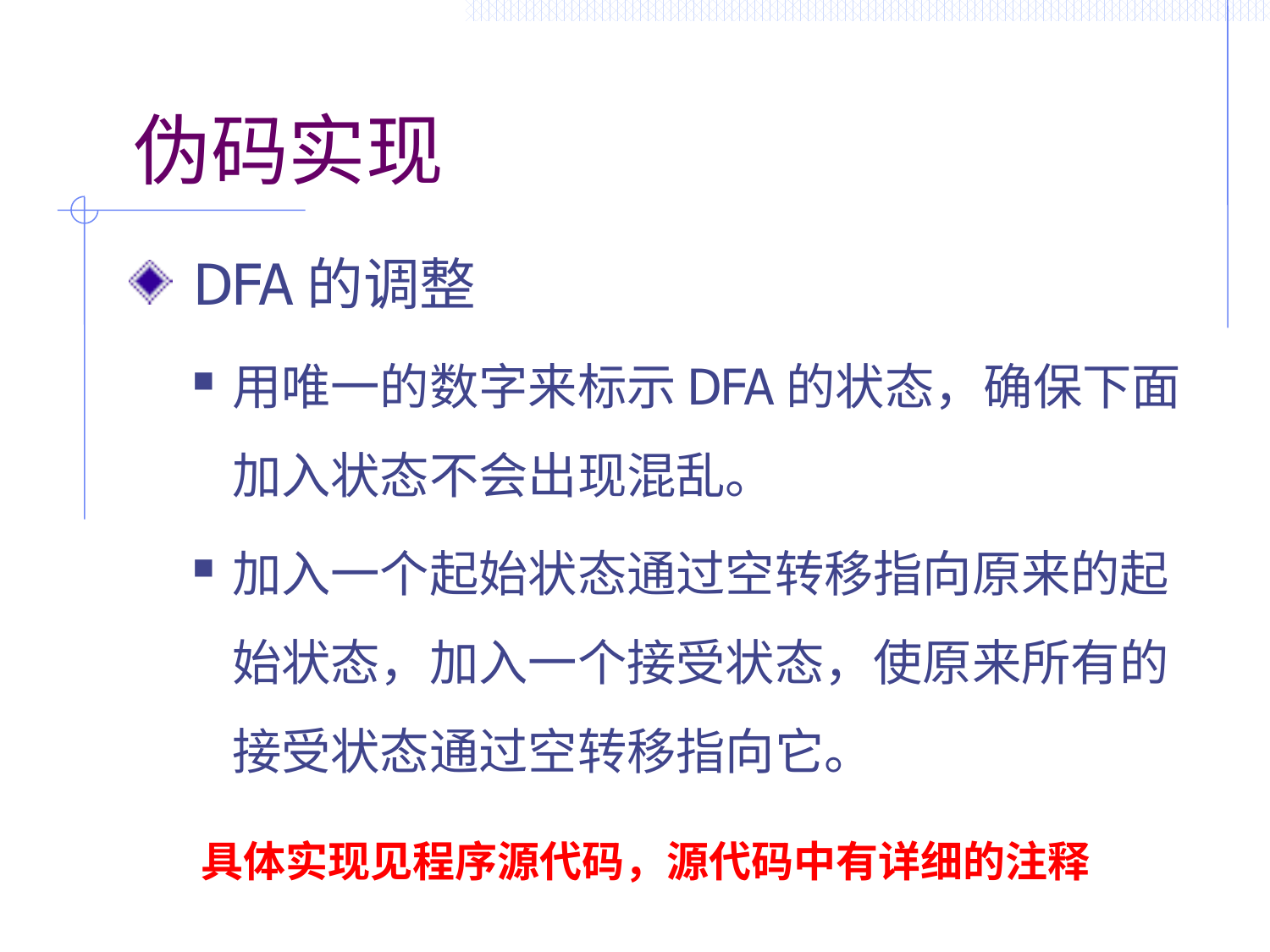

# 伪码实现
 DFA的调整
用唯一的数字来标示DFA的状态，确保下面加入状态不会出现混乱。
加入一个起始状态通过空转移指向原来的起始状态，加入一个接受状态，使原来所有的接受状态通过空转移指向它。
具体实现见程序源代码，源代码中有详细的注释